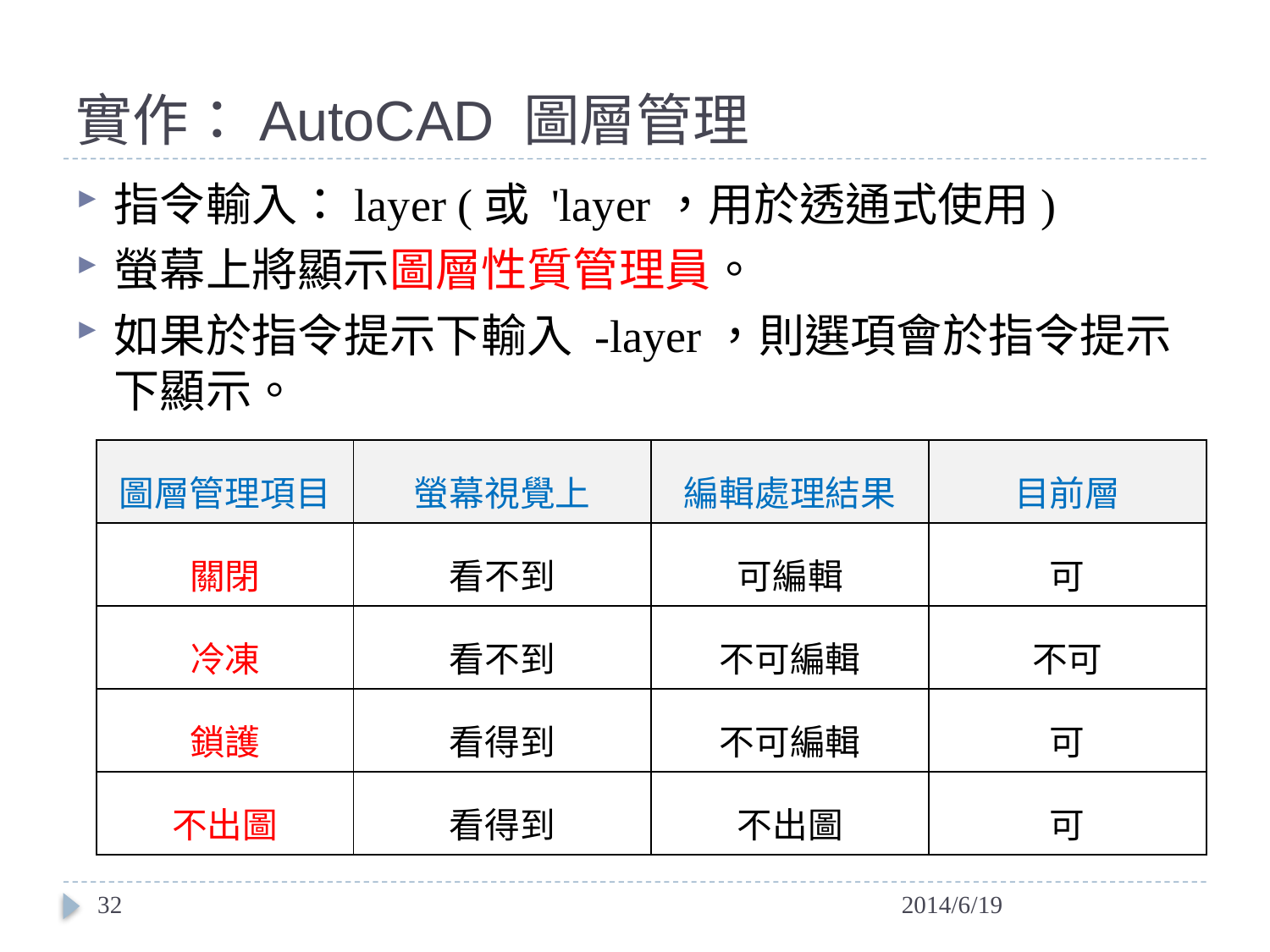

# 實作：AutoCAD 圖層管理
指令輸入：layer (或 'layer，用於透通式使用)
螢幕上將顯示圖層性質管理員。
如果於指令提示下輸入 -layer，則選項會於指令提示下顯示。

| 圖層管理項目 | 螢幕視覺上 | 編輯處理結果 | 目前層 |
| --- | --- | --- | --- |
| 關閉 | 看不到 | 可編輯 | 可 |
| 冷凍 | 看不到 | 不可編輯 | 不可 |
| 鎖護 | 看得到 | 不可編輯 | 可 |
| 不出圖 | 看得到 | 不出圖 | 可 |
32
2014/6/19